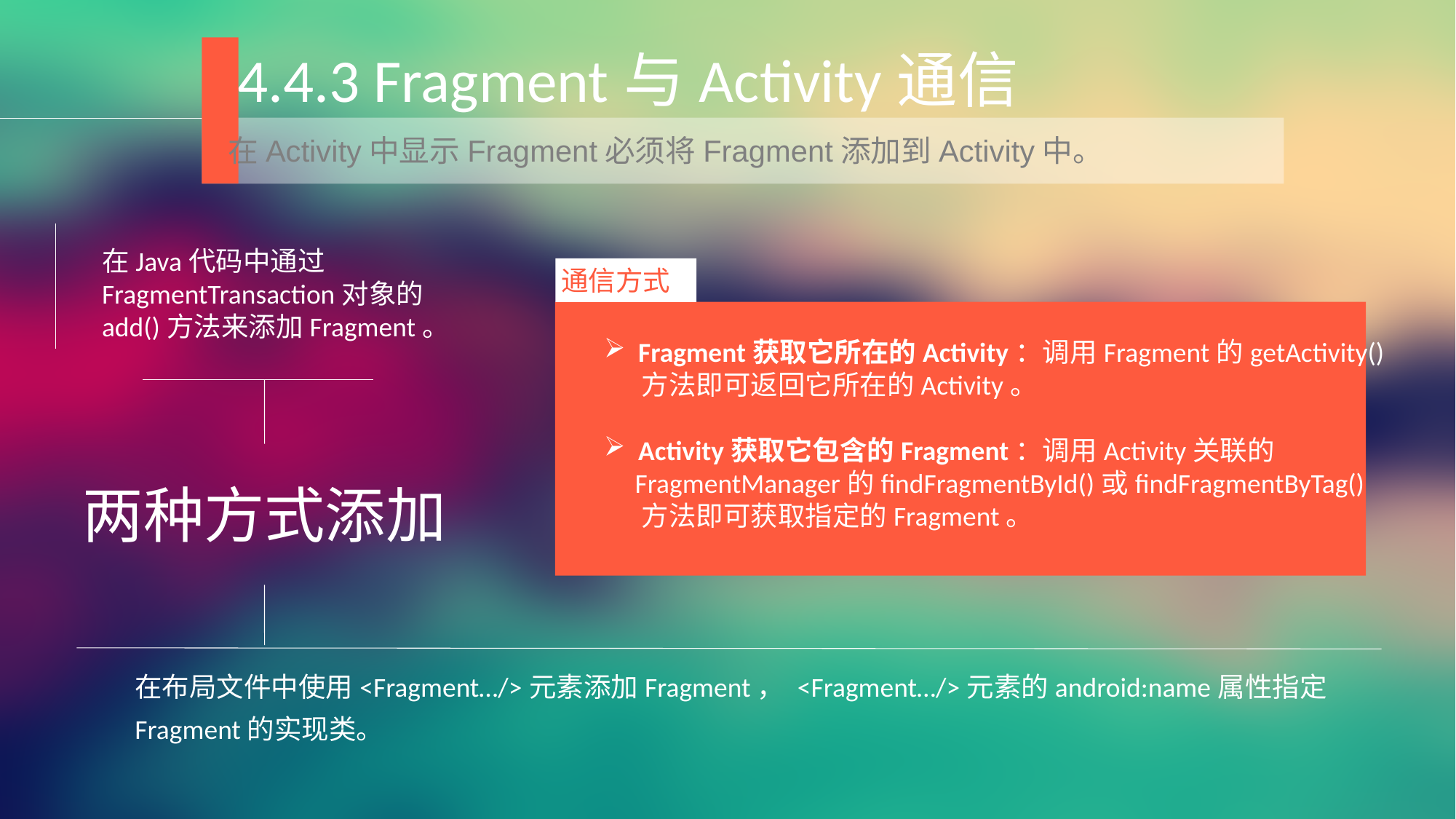

4.4.3 Fragment与Activity通信

在Activity中显示Fragment必须将Fragment添加到Activity中。

在Java代码中通过FragmentTransaction对象的add()方法来添加Fragment。
通信方式

Fragment获取它所在的Activity：调用Fragment的getActivity()
     方法即可返回它所在的Activity。

Activity获取它包含的Fragment：调用Activity关联的
     FragmentManager的findFragmentById()或findFragmentByTag()
     方法即可获取指定的Fragment。

两种方式添加

在布局文件中使用<Fragment…/>元素添加Fragment， <Fragment…/>元素的android:name属性指定Fragment的实现类。